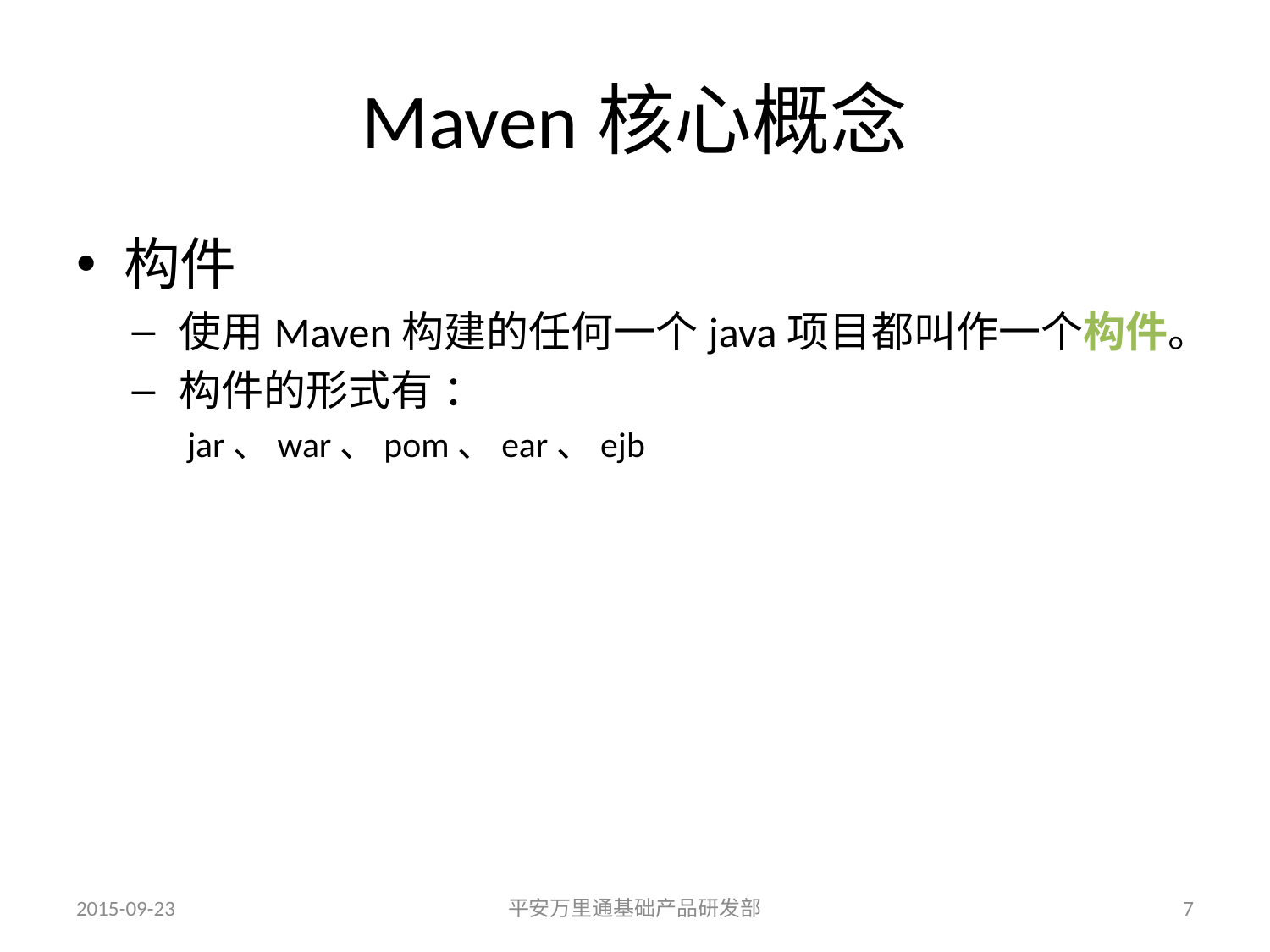

# Maven核心概念
构件
使用Maven构建的任何一个java项目都叫作一个构件。
构件的形式有 ：
jar、war、pom、ear、ejb
2015-09-23
平安万里通基础产品研发部
7